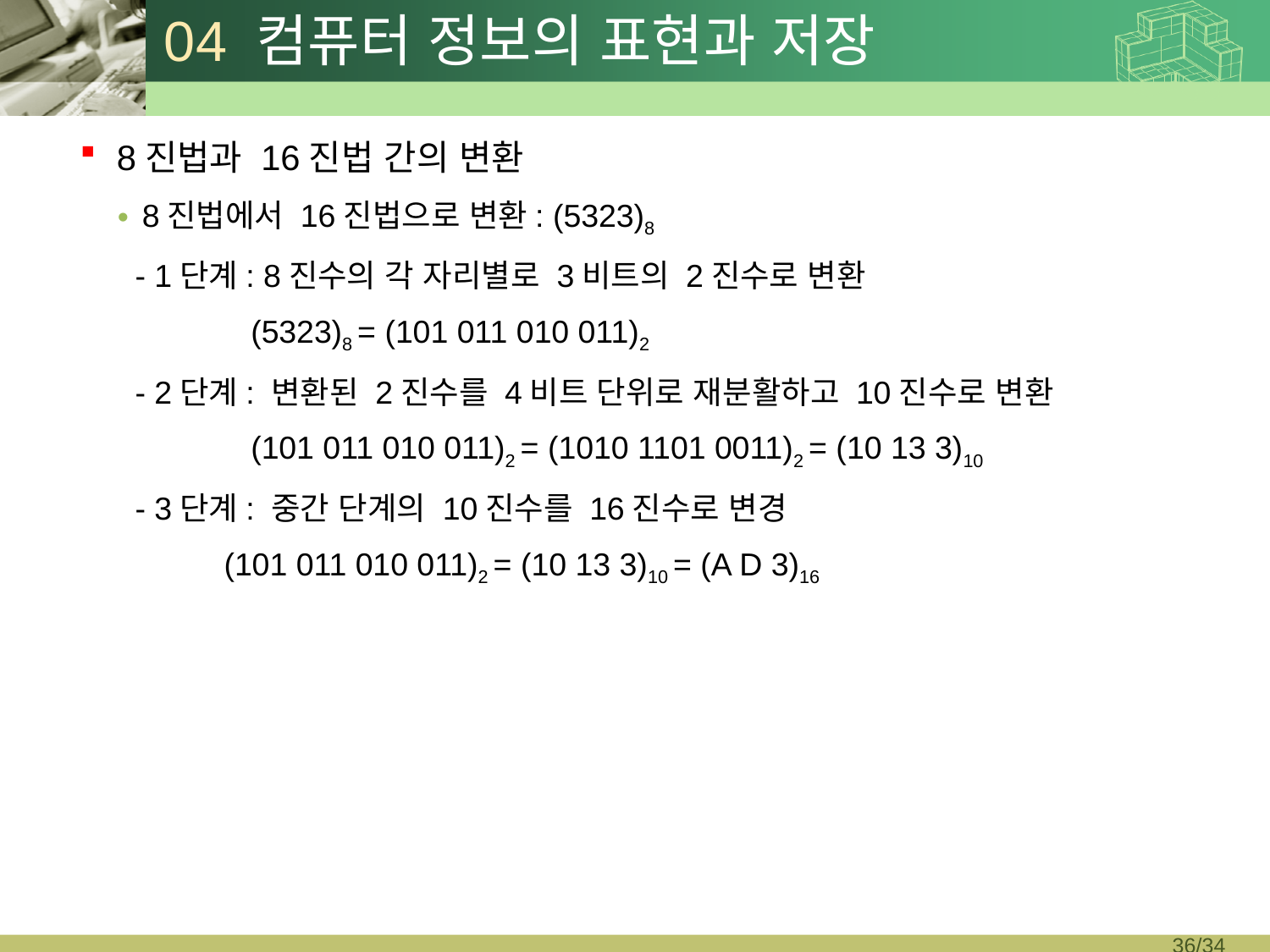

# 04 컴퓨터 정보의 표현과 저장
8진법과 16진법 간의 변환
8진법에서 16진법으로 변환: (5323)8
  - 1단계: 8진수의 각 자리별로 3비트의 2진수로 변환
               (5323)8 = (101 011 010 011)2
  - 2단계: 변환된 2진수를 4비트 단위로 재분활하고 10진수로 변환
               (101 011 010 011)2 = (1010 1101 0011)2 = (10 13 3)10
  - 3단계: 중간 단계의 10진수를 16진수로 변경
            (101 011 010 011)2 = (10 13 3)10 = (A D 3)16